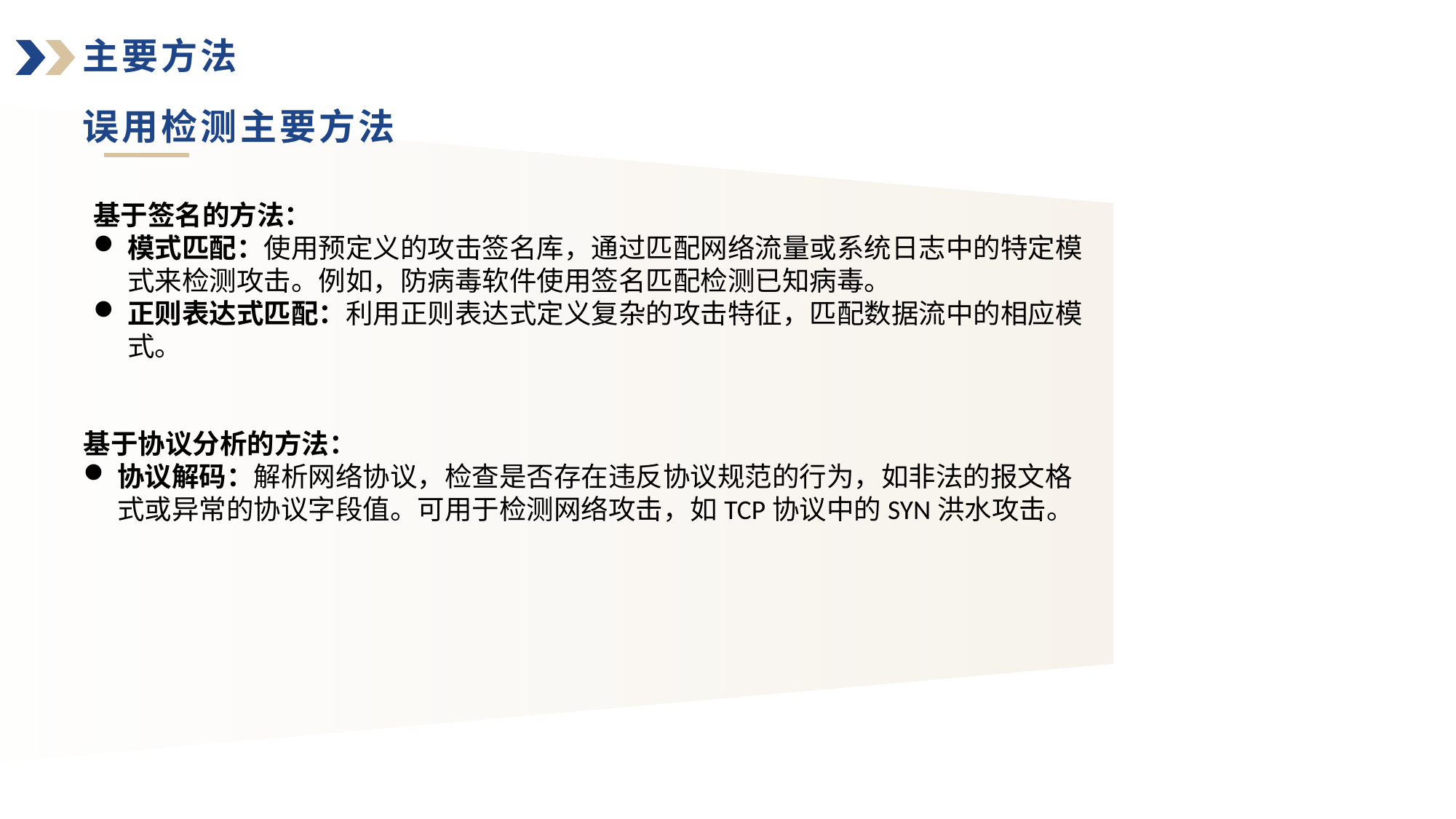

# 主要方法
误用检测主要方法
基于签名的方法：
模式匹配：使用预定义的攻击签名库，通过匹配网络流量或系统日志中的特定模式来检测攻击。例如，防病毒软件使用签名匹配检测已知病毒。
正则表达式匹配：利用正则表达式定义复杂的攻击特征，匹配数据流中的相应模式。

基于协议分析的方法：
协议解码：解析网络协议，检查是否存在违反协议规范的行为，如非法的报文格式或异常的协议字段值。可用于检测网络攻击，如TCP协议中的SYN洪水攻击。